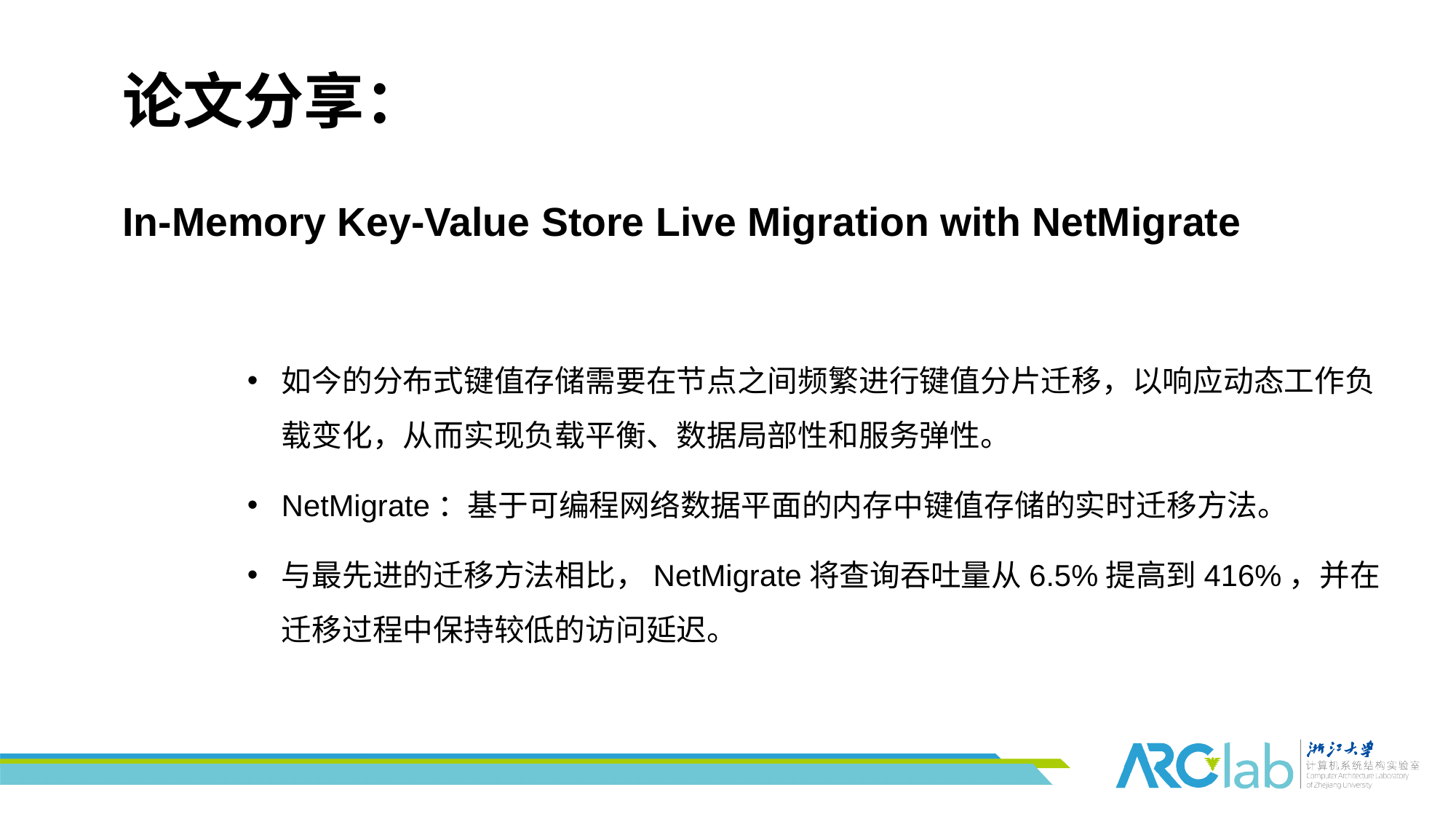

# 论文分享： In-Memory Key-Value Store Live Migration with NetMigrate
如今的分布式键值存储需要在节点之间频繁进行键值分片迁移，以响应动态工作负载变化，从而实现负载平衡、数据局部性和服务弹性。
NetMigrate：基于可编程网络数据平面的内存中键值存储的实时迁移方法。
与最先进的迁移方法相比，NetMigrate将查询吞吐量从6.5%提高到416%，并在迁移过程中保持较低的访问延迟。
NetMigrate：基于可编程网络数据平面的内存中键值存储的实时迁移方法。